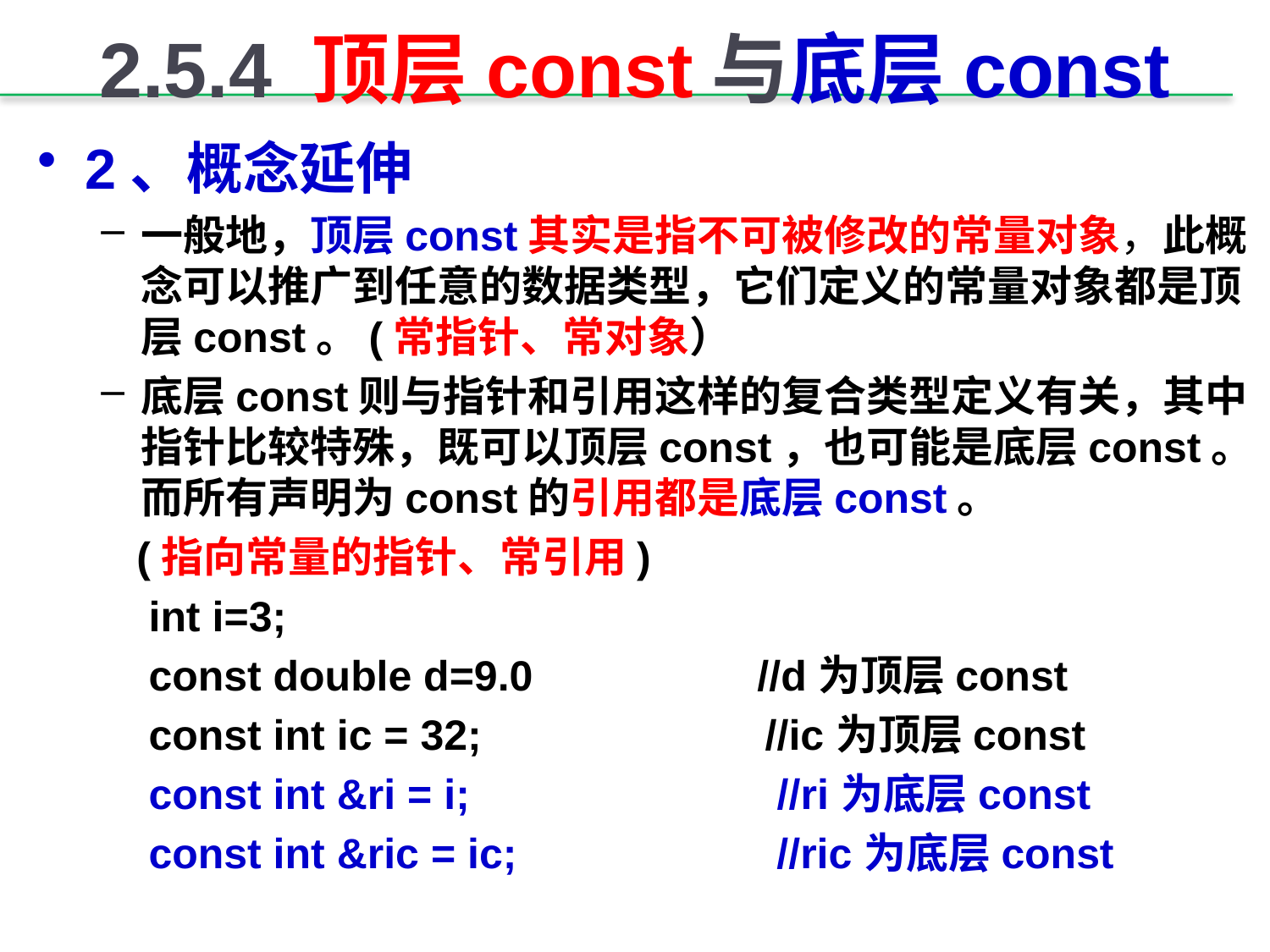

# 2.5.4 顶层const与底层const
2、概念延伸
一般地，顶层const其实是指不可被修改的常量对象，此概念可以推广到任意的数据类型，它们定义的常量对象都是顶层const。(常指针、常对象）
底层const则与指针和引用这样的复合类型定义有关，其中指针比较特殊，既可以顶层const，也可能是底层const。而所有声明为const的引用都是底层const。
   (指向常量的指针、常引用)
int i=3;
const double d=9.0                   //d为顶层const
const int ic = 32;                        //ic为顶层const
const int &ri = i;                          //ri为底层const
const int &ric = ic;                      //ric为底层const